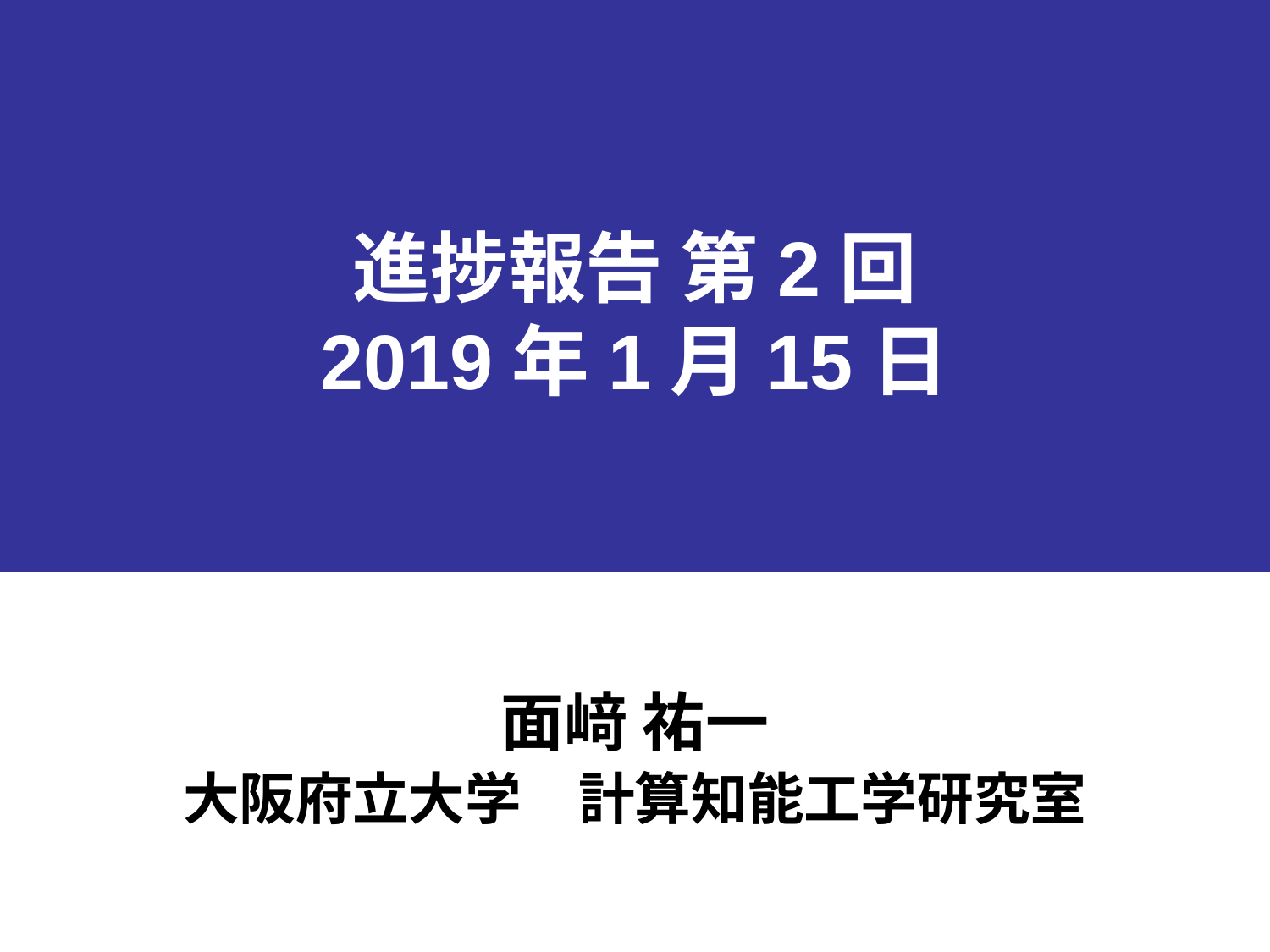

# 進捗報告 第2回 2019年1月15日
面﨑 祐一
大阪府立大学　計算知能工学研究室